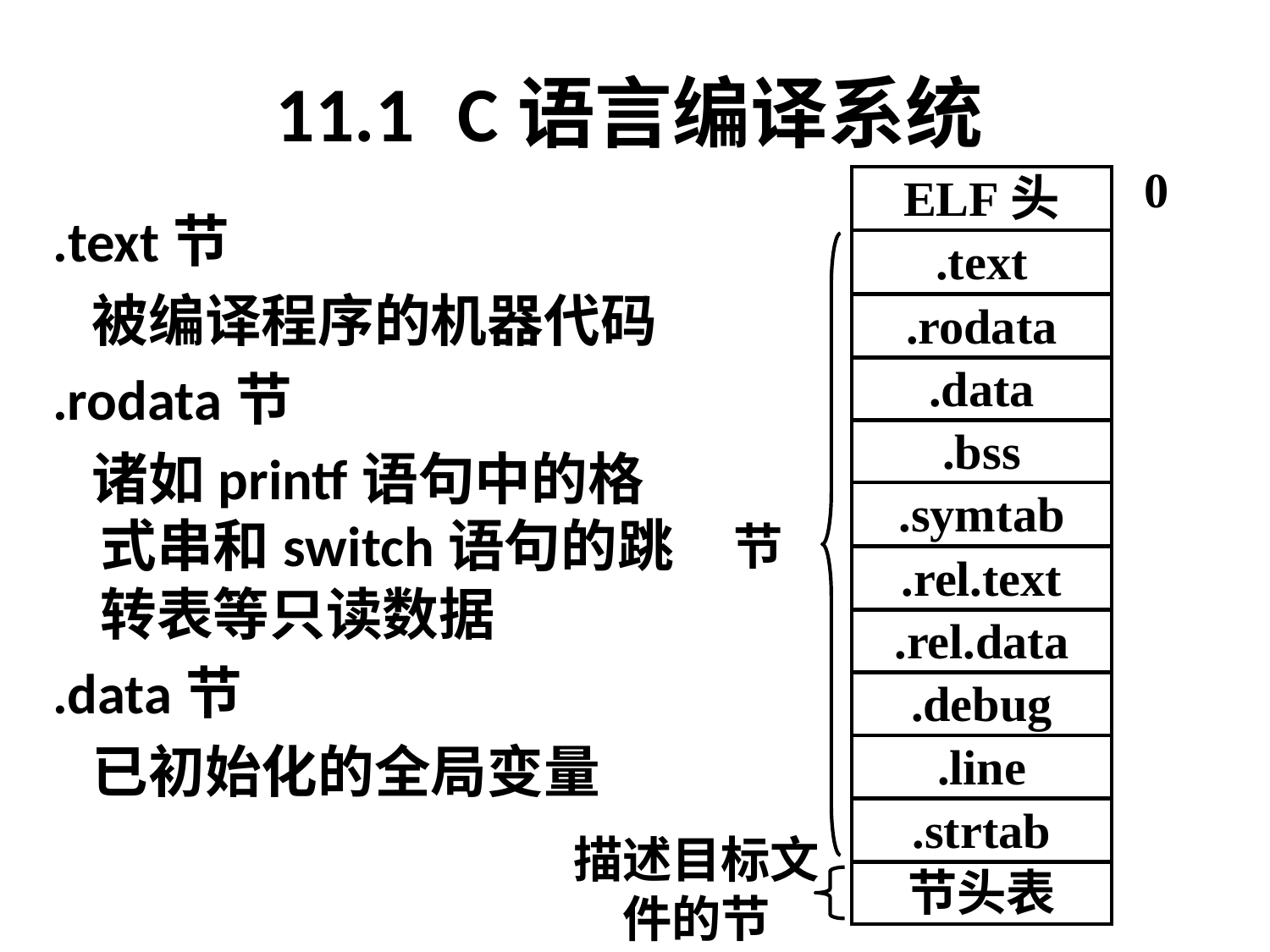

# 11.1  C语言编译系统
0
ELF头
.text

.rodata
.data
.bss
.symtab
节
.rel.text
.rel.data
.debug
.line
.strtab
描述目标文件的节
节头表

.text节
  被编译程序的机器代码
.rodata节
  诸如printf语句中的格式串和switch语句的跳转表等只读数据
.data节
  已初始化的全局变量